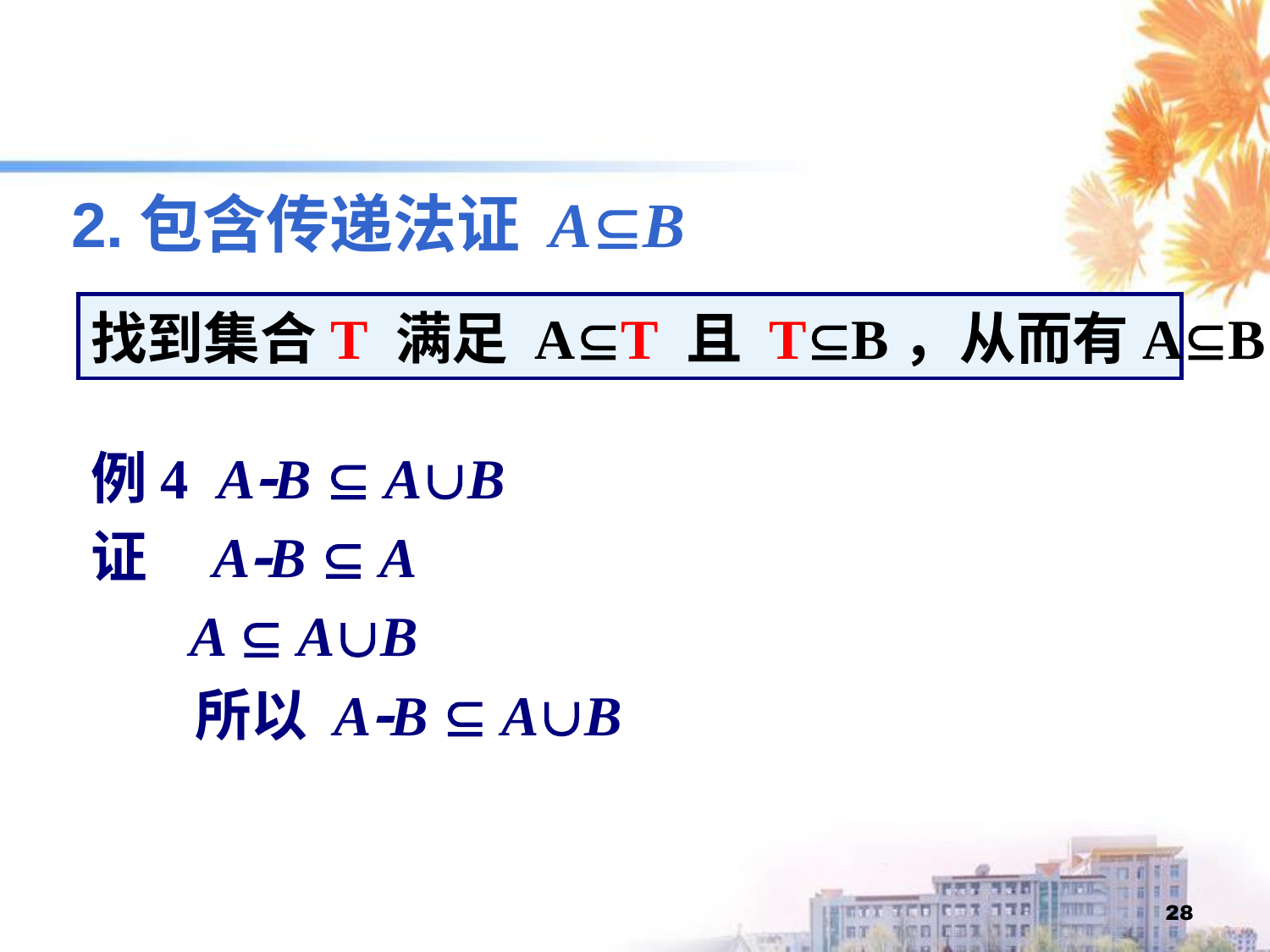

# 2.包含传递法证 A⊆B
找到集合T 满足 A⊆T 且 T⊆B，从而有A⊆B
例4  A−B ⊆ A∪B
证    A−B ⊆ A
       A ⊆ A∪B
       所以 A−B ⊆ A∪B

28